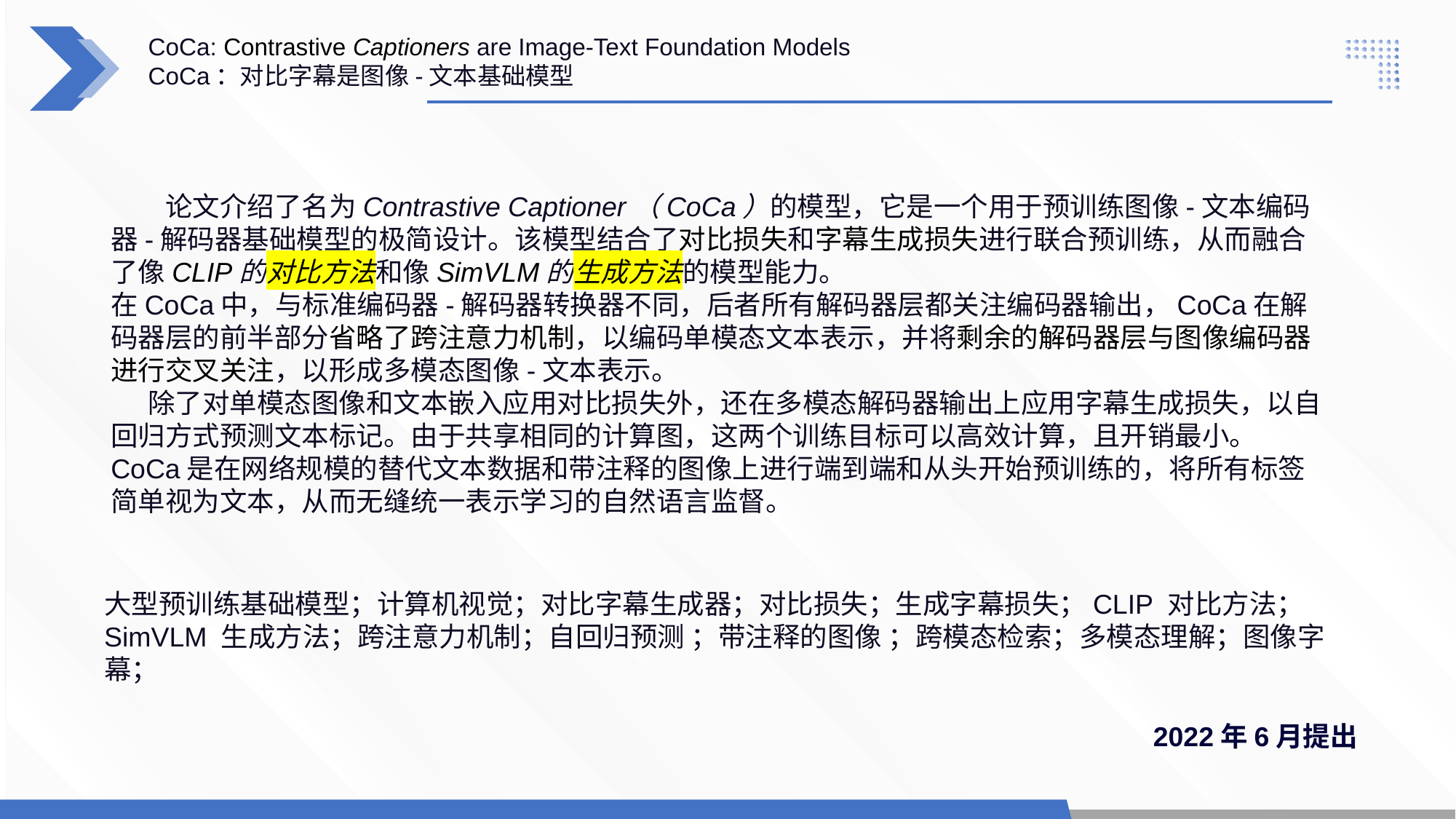

CoCa: Contrastive Captioners are Image-Text Foundation Models
CoCa：对比字幕是图像-文本基础模型
论文介绍了名为Contrastive Captioner（CoCa）的模型，它是一个用于预训练图像-文本编码器-解码器基础模型的极简设计。该模型结合了对比损失和字幕生成损失进行联合预训练，从而融合了像CLIP的对比方法和像SimVLM的生成方法的模型能力。
在CoCa中，与标准编码器-解码器转换器不同，后者所有解码器层都关注编码器输出，CoCa在解码器层的前半部分省略了跨注意力机制，以编码单模态文本表示，并将剩余的解码器层与图像编码器进行交叉关注，以形成多模态图像-文本表示。
      除了对单模态图像和文本嵌入应用对比损失外，还在多模态解码器输出上应用字幕生成损失，以自回归方式预测文本标记。由于共享相同的计算图，这两个训练目标可以高效计算，且开销最小。
CoCa是在网络规模的替代文本数据和带注释的图像上进行端到端和从头开始预训练的，将所有标签简单视为文本，从而无缝统一表示学习的自然语言监督。
大型预训练基础模型；计算机视觉；对比字幕生成器；对比损失；生成字幕损失；CLIP 对比方法；SimVLM 生成方法；跨注意力机制；自回归预测 ；带注释的图像 ；跨模态检索；多模态理解；图像字幕；
2022年6月提出